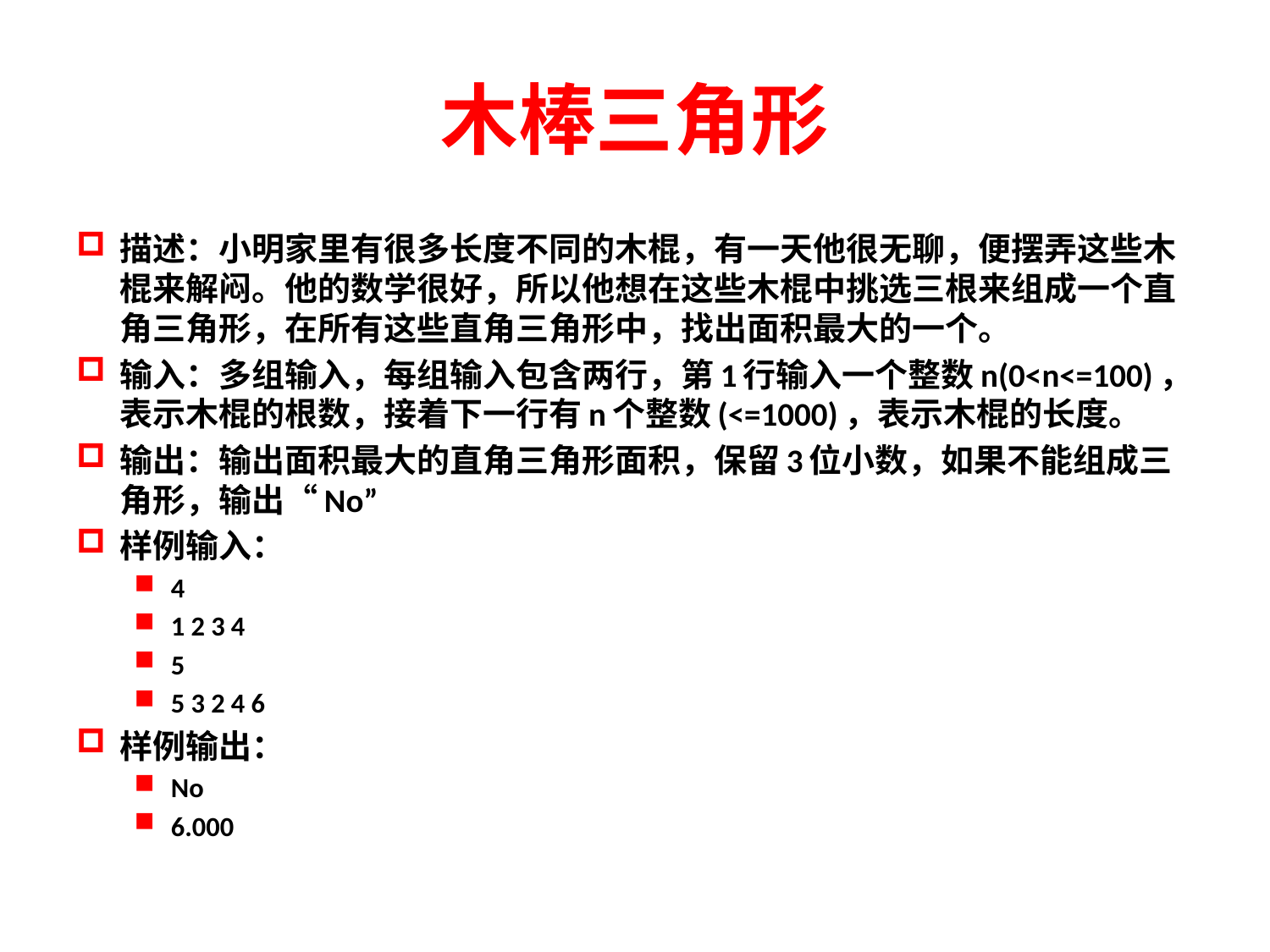

# 木棒三角形
描述：小明家里有很多长度不同的木棍，有一天他很无聊，便摆弄这些木棍来解闷。他的数学很好，所以他想在这些木棍中挑选三根来组成一个直角三角形，在所有这些直角三角形中，找出面积最大的一个。
输入：多组输入，每组输入包含两行，第1行输入一个整数n(0<n<=100)，表示木棍的根数，接着下一行有n个整数(<=1000)，表示木棍的长度。
输出：输出面积最大的直角三角形面积，保留3位小数，如果不能组成三角形，输出“No”
样例输入：
4
1 2 3 4
5
5 3 2 4 6
样例输出：
No
6.000